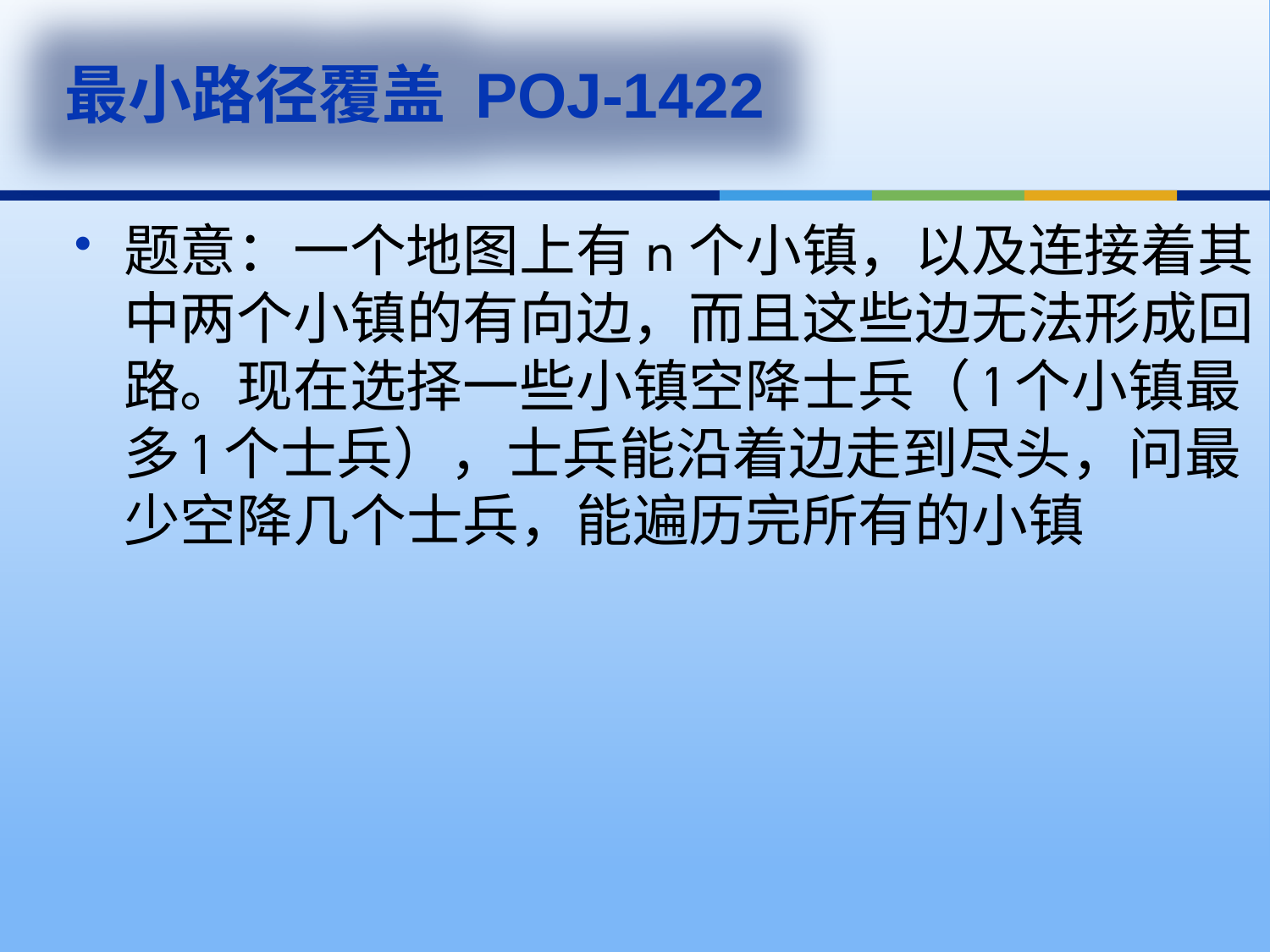

最小路径覆盖 POJ-1422
题意：一个地图上有n个小镇，以及连接着其中两个小镇的有向边，而且这些边无法形成回路。现在选择一些小镇空降士兵（1个小镇最多1个士兵），士兵能沿着边走到尽头，问最少空降几个士兵，能遍历完所有的小镇